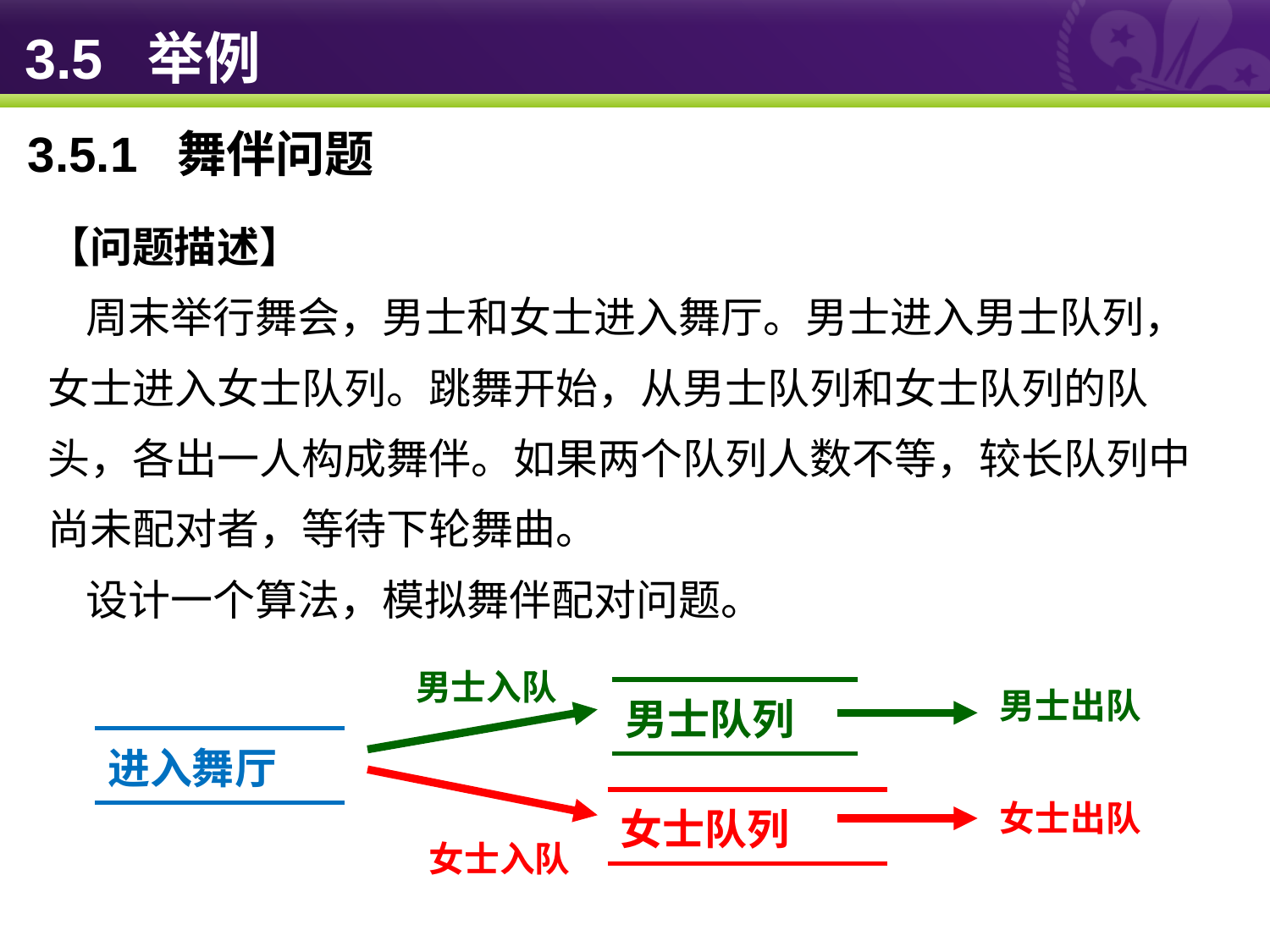

# 3.5  举例
3.5.1  舞伴问题
【问题描述】
   周末举行舞会，男士和女士进入舞厅。男士进入男士队列，女士进入女士队列。跳舞开始，从男士队列和女士队列的队头，各出一人构成舞伴。如果两个队列人数不等，较长队列中尚未配对者，等待下轮舞曲。
   设计一个算法，模拟舞伴配对问题。
男士入队
男士出队
| 男士队列 |
| --- |
| 进入舞厅 |
| --- |
| 女士队列 |
| --- |
女士出队
女士入队